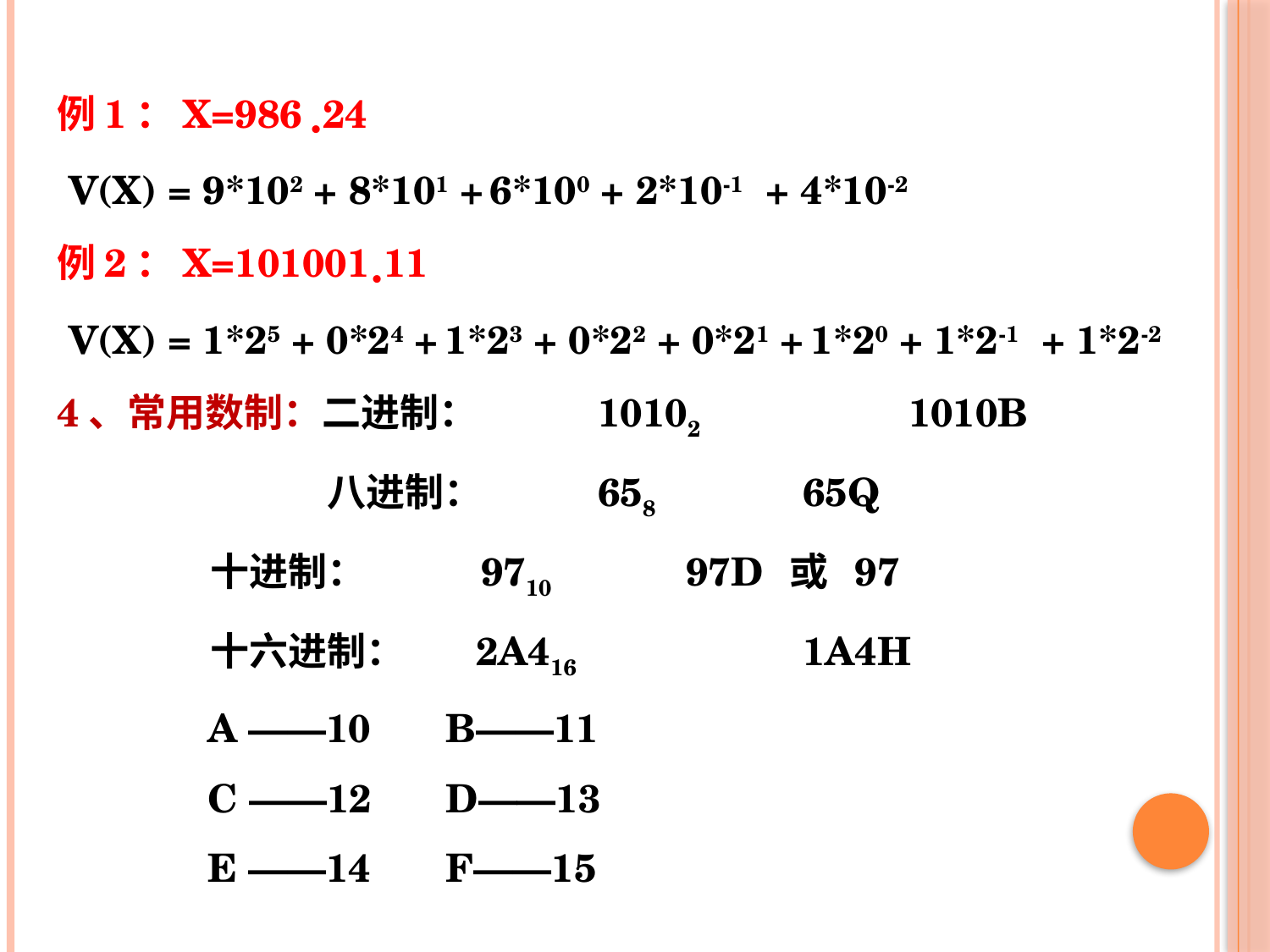

例1：X=986 •24
 V(X) = 9*102 + 8*101 + 6*100 + 2*10-1  + 4*10-2
例2：X=101001•11
 V(X) = 1*25 + 0*24 + 1*23 + 0*22 + 0*21 + 1*20 + 1*2-1  + 1*2-2
4、常用数制：二进制：	   10102	          1010B
	  	            八进制：	   658		           65Q
		            十进制：	   9710		           97D  或  97
		            十六进制：       2A416	           1A4H
				          A ——10		B——11
				          C ——12		D——13
				          E ——14		F——15